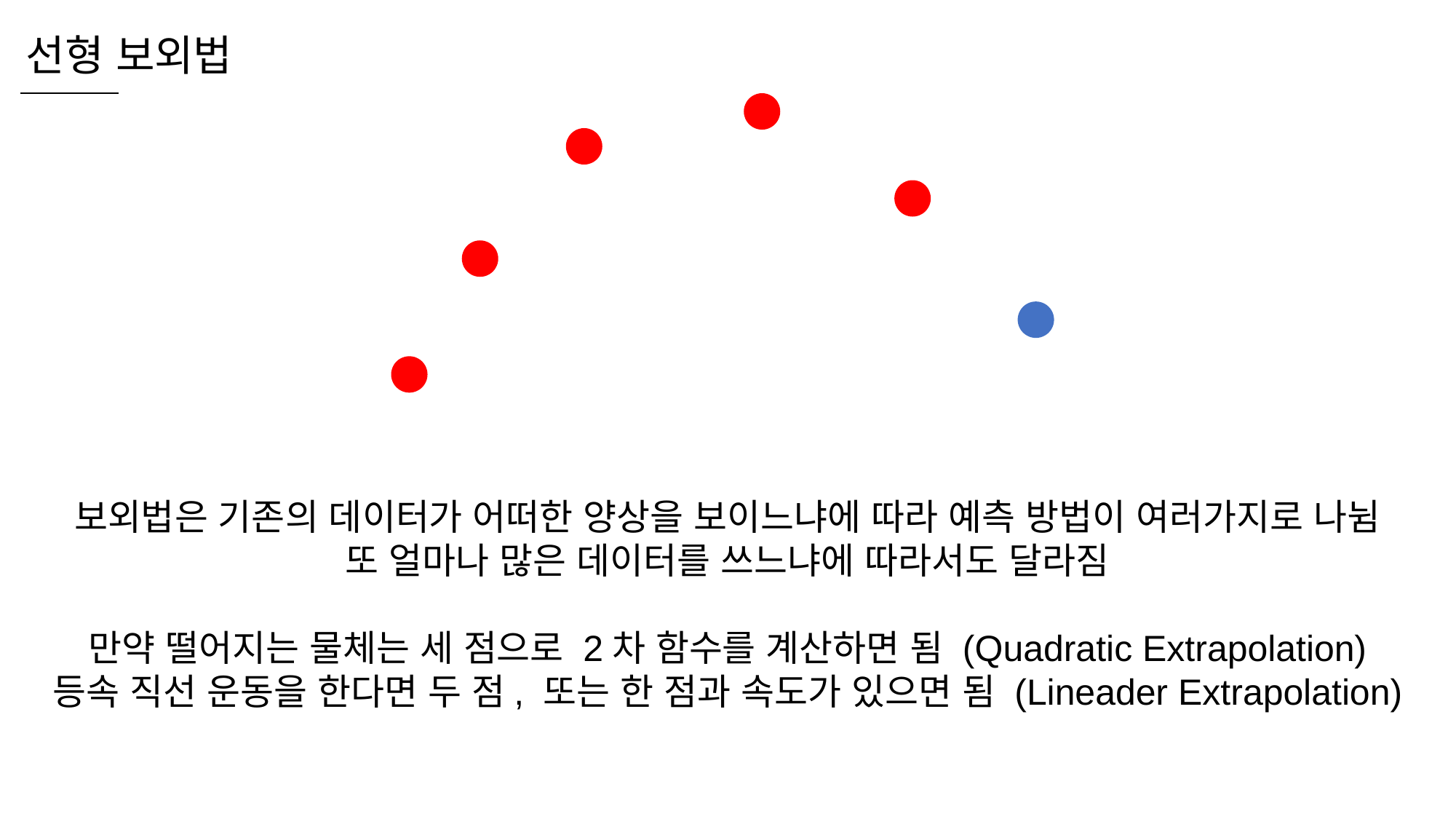

선형 보외법

보외법은 기존의 데이터가 어떠한 양상을 보이느냐에 따라 예측 방법이 여러가지로 나뉨
또 얼마나 많은 데이터를 쓰느냐에 따라서도 달라짐

만약 떨어지는 물체는 세 점으로 2차 함수를 계산하면 됨 (Quadratic Extrapolation)
등속 직선 운동을 한다면 두 점, 또는 한 점과 속도가 있으면 됨 (Lineader Extrapolation)